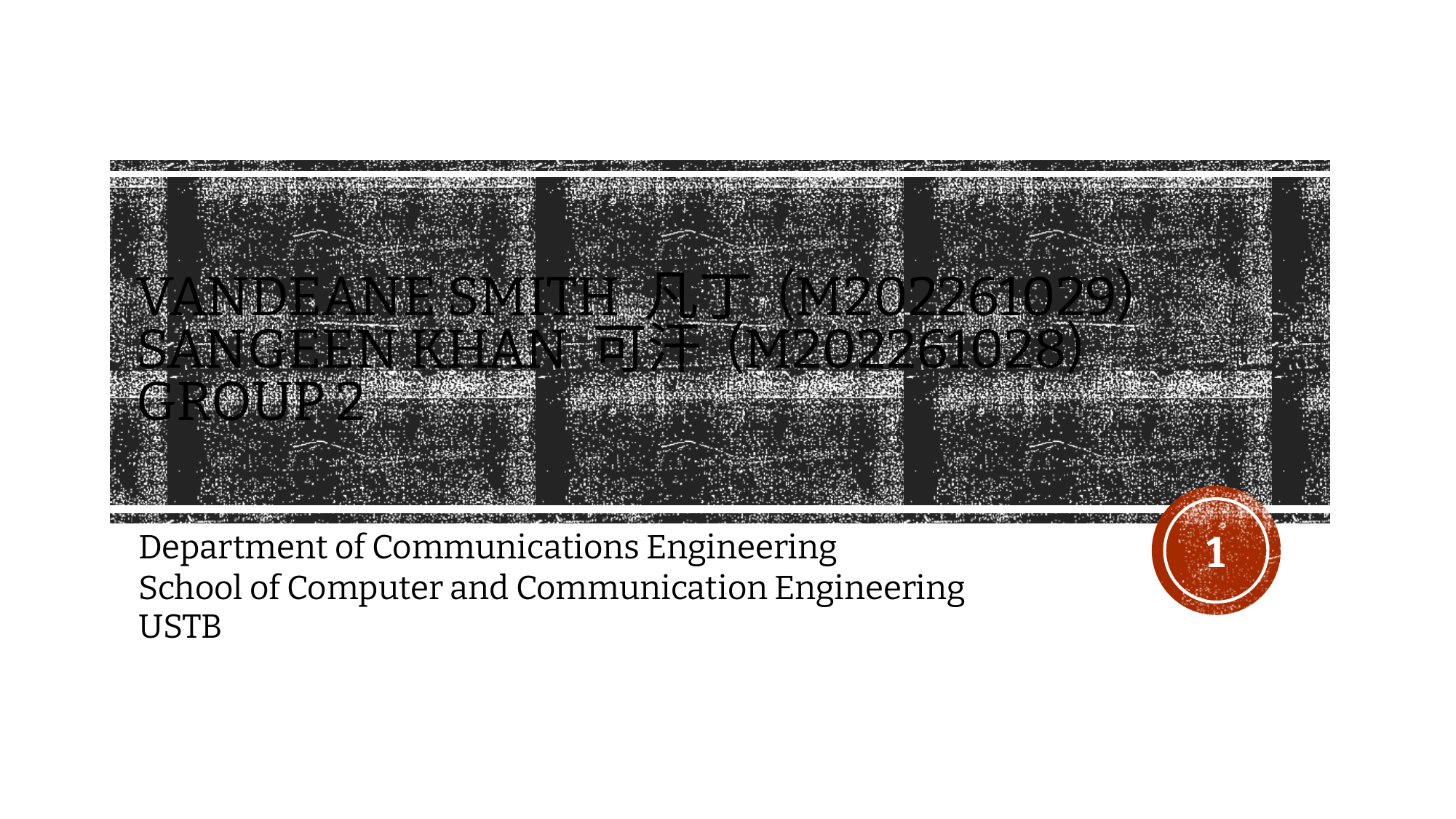

# Vandeane Smith 凡丁 (M202261029) Sangeen Khan 可汗 (M202261028) Group 2
1
Department of Communications Engineering
School of Computer and Communication Engineering
USTB